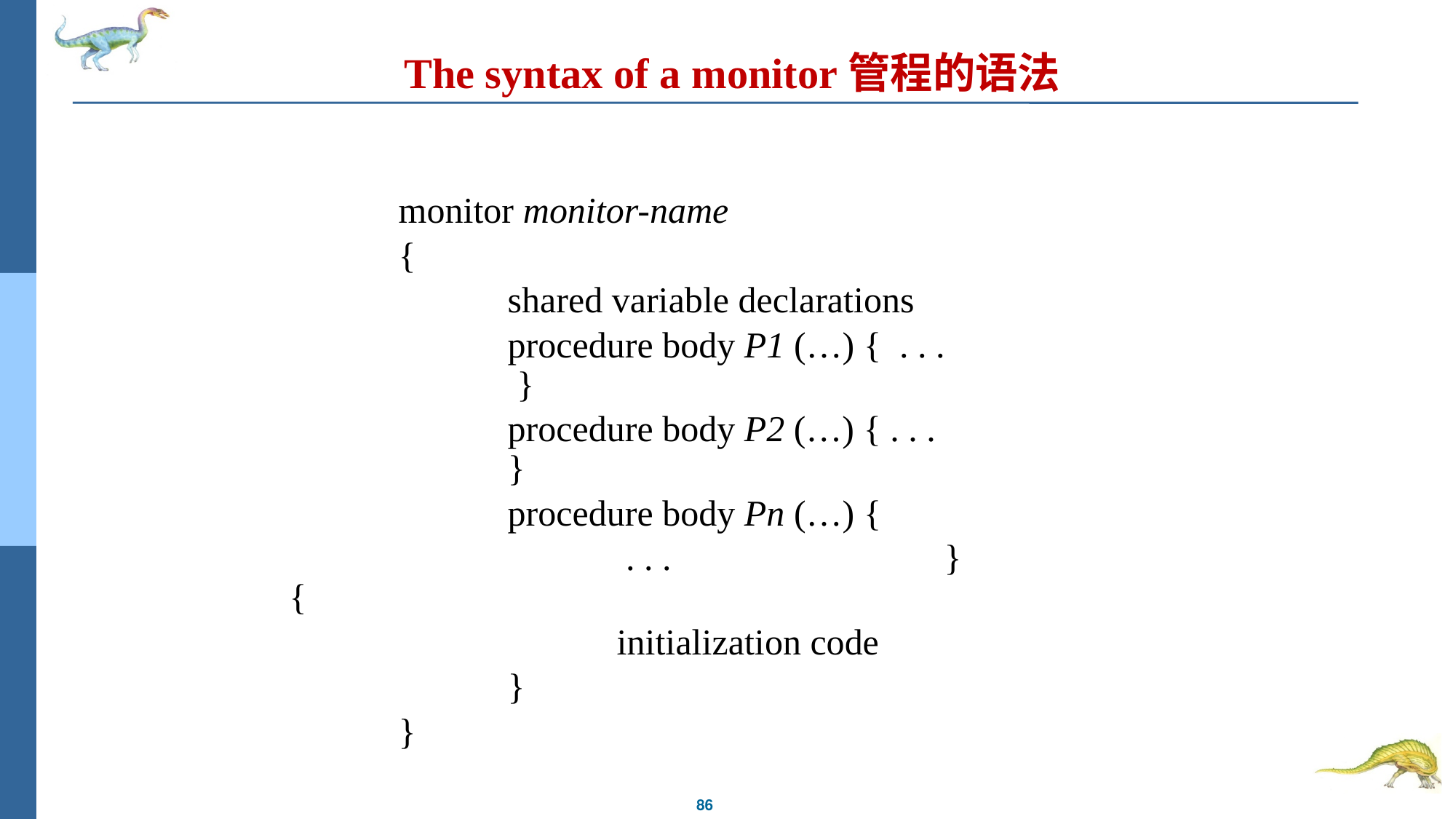

# The syntax of a monitor管程的语法
		monitor monitor-name
			{
				shared variable declarations
				procedure body P1 (…) {  . . .			                                                       }
				procedure body P2 (…) { . . . 		           	                                                      }
				procedure body Pn (…) {
					 . . .			} 					{
					initialization code
				}
			}